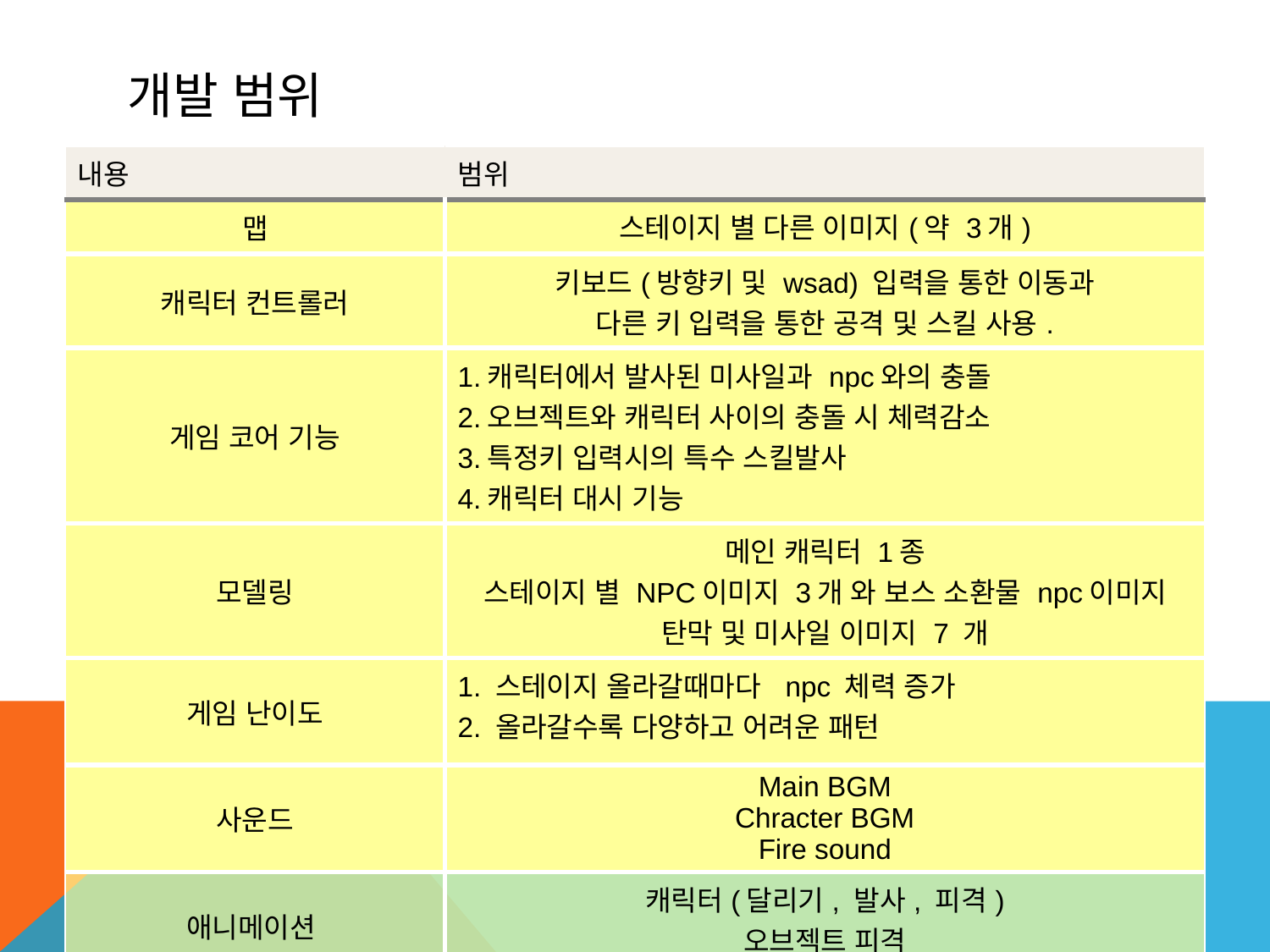

# 개발 범위
| 내용 | 범위 |
| --- | --- |
| 맵 | 스테이지 별 다른 이미지(약 3개) |
| 캐릭터 컨트롤러 | 키보드(방향키 및 wsad) 입력을 통한 이동과 다른 키 입력을 통한 공격 및 스킬 사용. |
| 게임 코어 기능 | 1.캐릭터에서 발사된 미사일과 npc와의 충돌 2.오브젝트와 캐릭터 사이의 충돌 시 체력감소 3.특정키 입력시의 특수 스킬발사 4.캐릭터 대시 기능 |
| 모델링 | 메인 캐릭터 1종 스테이지 별 NPC이미지 3개 와 보스 소환물 npc이미지 탄막 및 미사일 이미지 7 개 |
| 게임 난이도 | 1. 스테이지 올라갈때마다 npc 체력 증가 2. 올라갈수록 다양하고 어려운 패턴 |
| 사운드 | Main BGM Chracter BGM Fire sound |
| 애니메이션 | 캐릭터(달리기, 발사, 피격) 오브젝트 피격 |